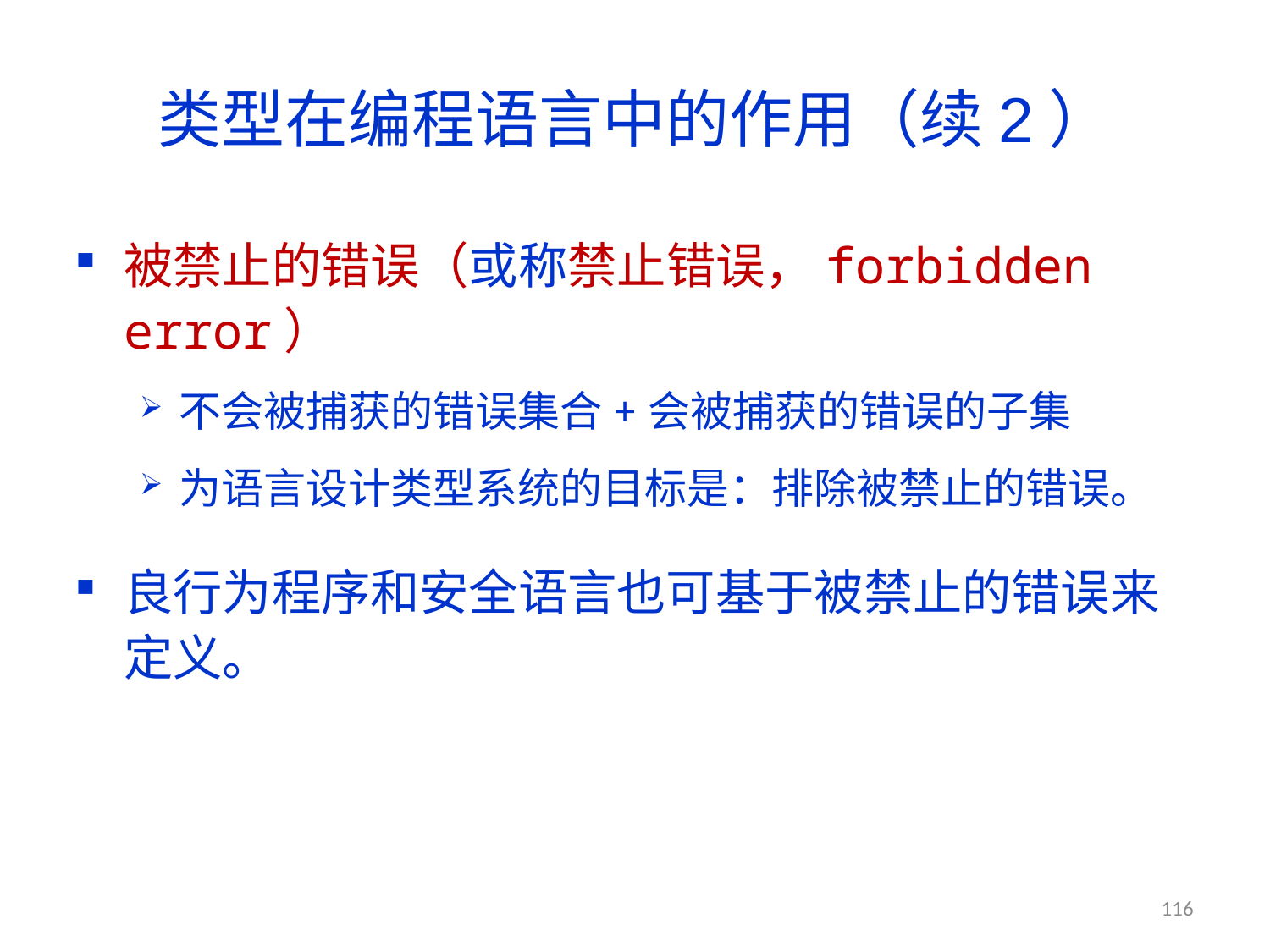

# 类型在编程语言中的作用（续2）
被禁止的错误（或称禁止错误，forbidden error）
不会被捕获的错误集合+会被捕获的错误的子集
为语言设计类型系统的目标是：排除被禁止的错误。
良行为程序和安全语言也可基于被禁止的错误来定义。
116